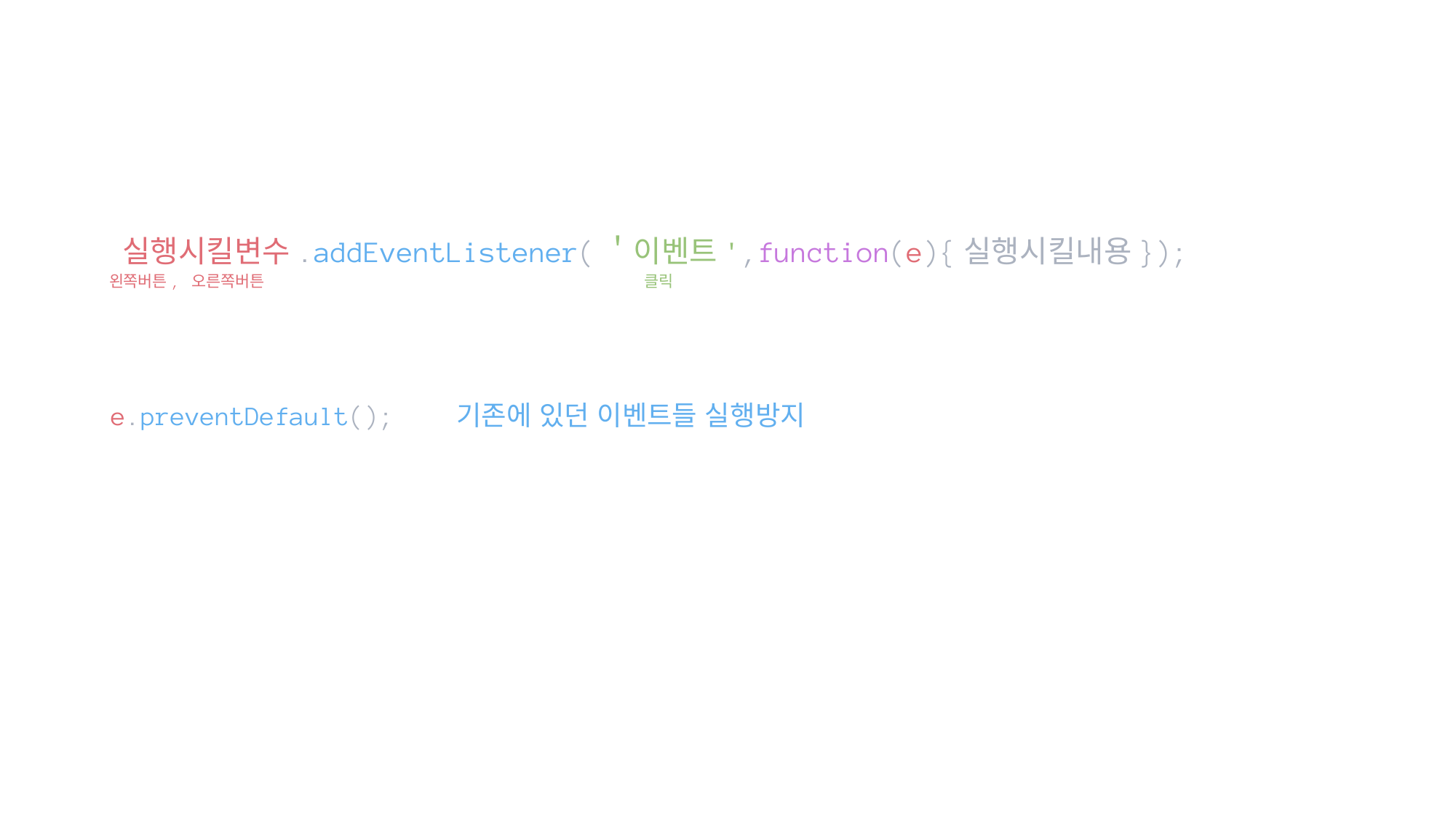

실행시킬변수.addEventListener(＇이벤트',function(e){실행시킬내용});
왼쪽버튼, 오른쪽버튼
클릭
e.preventDefault();
기존에 있던 이벤트들 실행방지